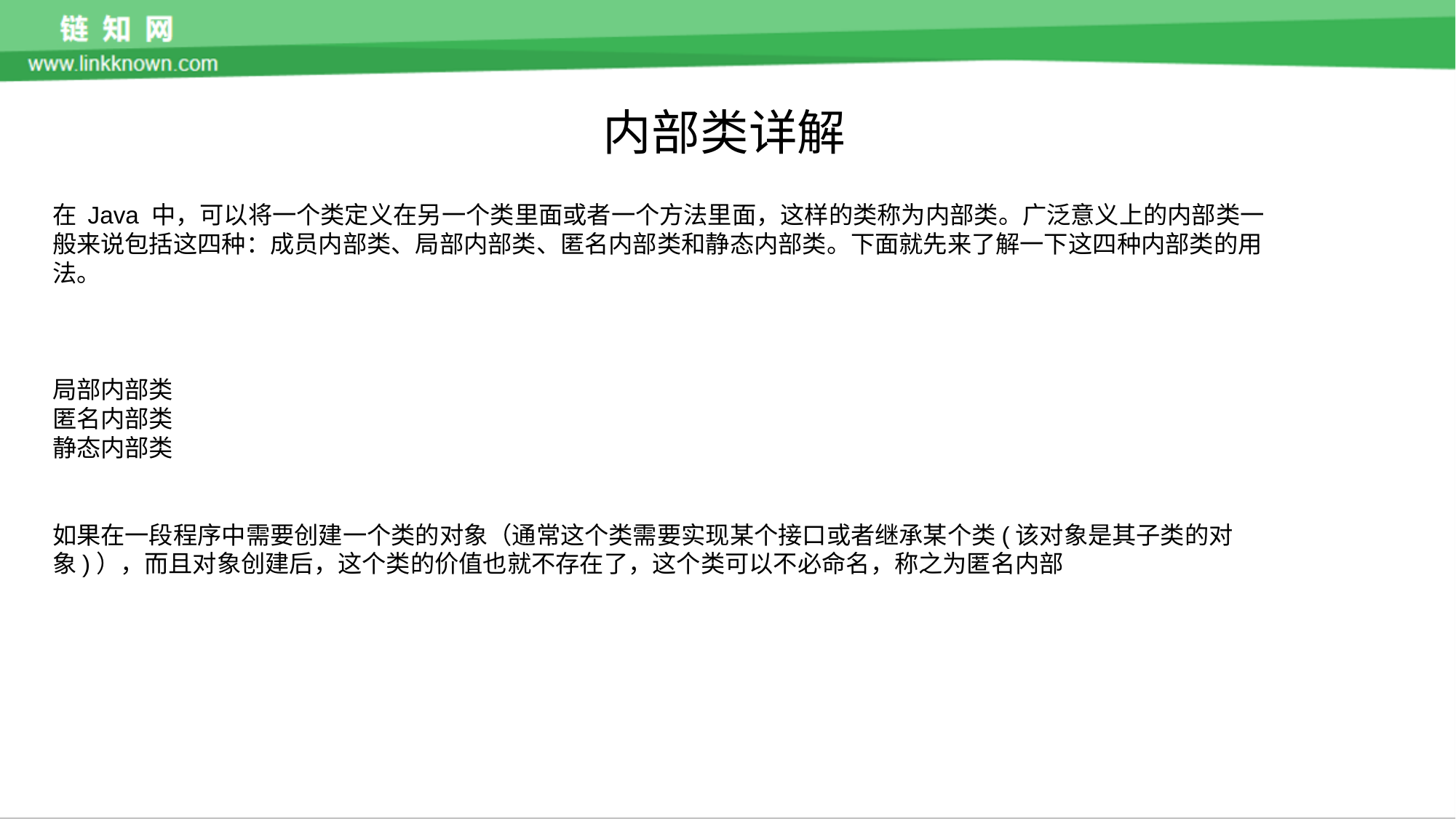

内部类详解

在 Java 中，可以将一个类定义在另一个类里面或者一个方法里面，这样的类称为内部类。广泛意义上的内部类一般来说包括这四种：成员内部类、局部内部类、匿名内部类和静态内部类。下面就先来了解一下这四种内部类的用法。

局部内部类
匿名内部类
静态内部类

如果在一段程序中需要创建一个类的对象（通常这个类需要实现某个接口或者继承某个类(该对象是其子类的对象)），而且对象创建后，这个类的价值也就不存在了，这个类可以不必命名，称之为匿名内部